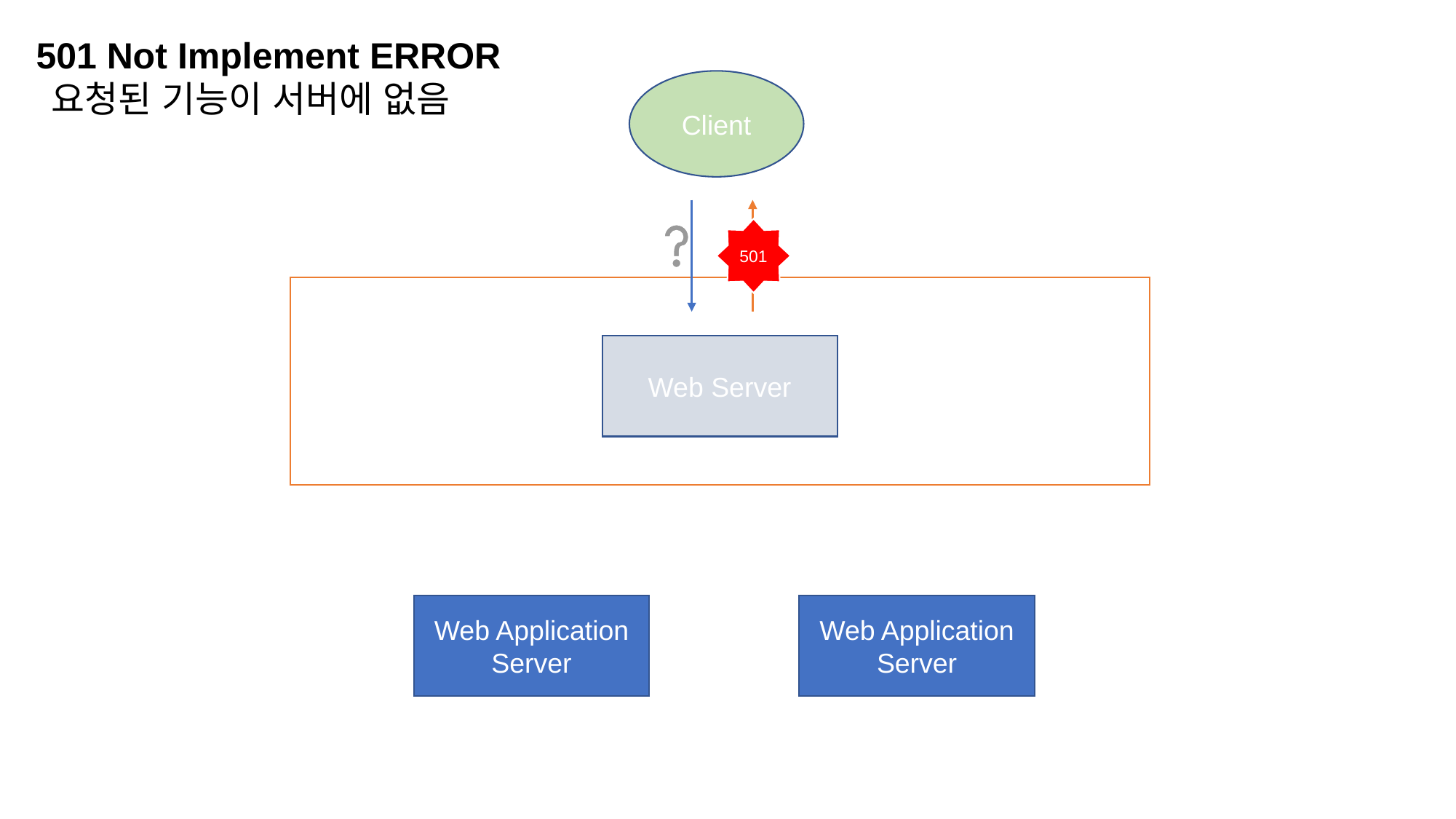

501 Not Implement ERROR
요청된 기능이 서버에 없음
Client
Web Server
Web Application
Server
Web Application
Server

501